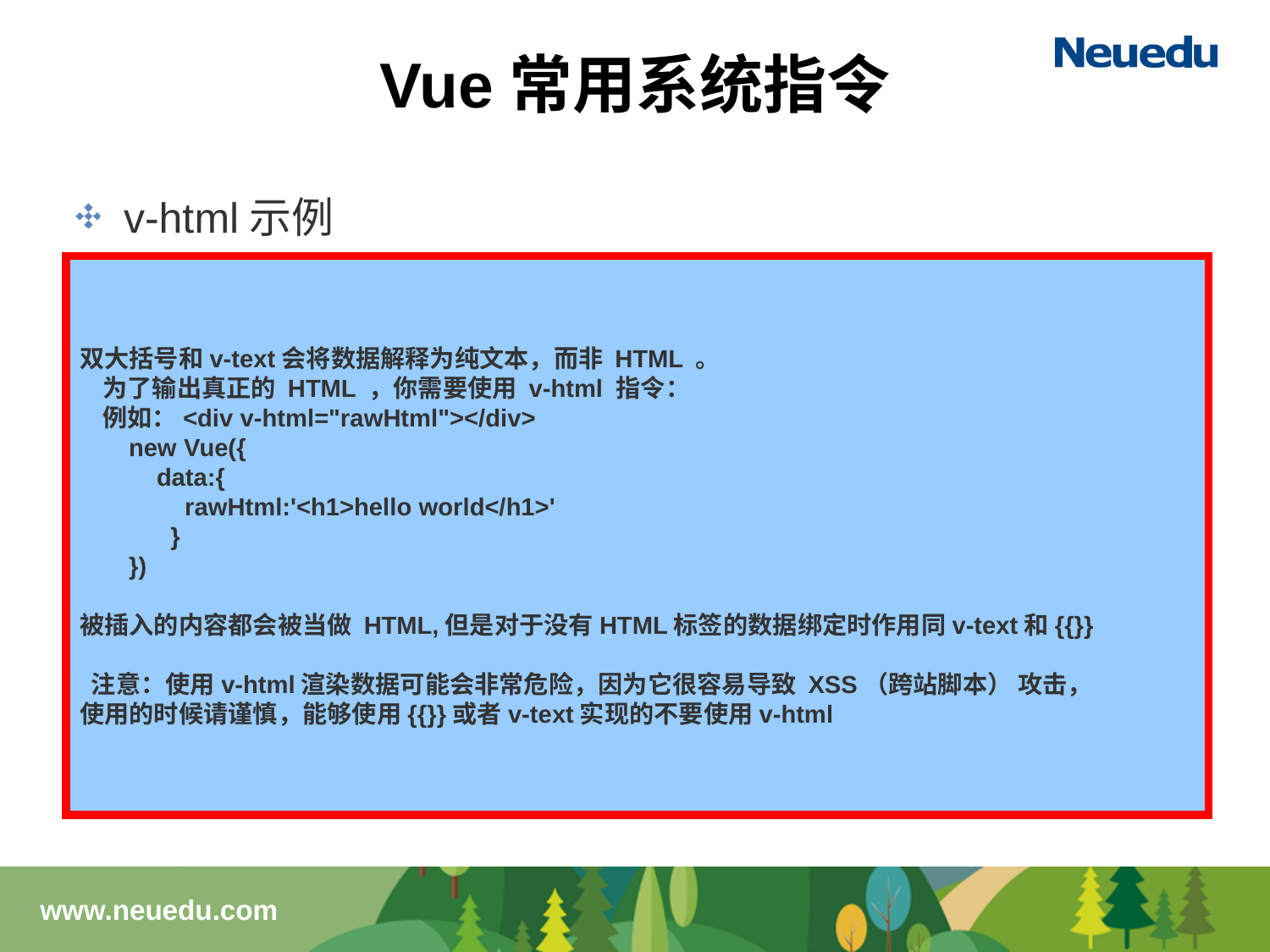

# Vue常用系统指令

v-html示例

双大括号和v-text会将数据解释为纯文本，而非 HTML 。
   为了输出真正的 HTML ，你需要使用 v-html 指令：
   例如：<div v-html="rawHtml"></div>
       new Vue({
           data:{
               rawHtml:'<h1>hello world</h1>'
             }
       })

被插入的内容都会被当做 HTML,但是对于没有HTML标签的数据绑定时作用同v-text和{{}}

 注意：使用v-html渲染数据可能会非常危险，因为它很容易导致 XSS（跨站脚本） 攻击，
使用的时候请谨慎，能够使用{{}}或者v-text实现的不要使用v-html